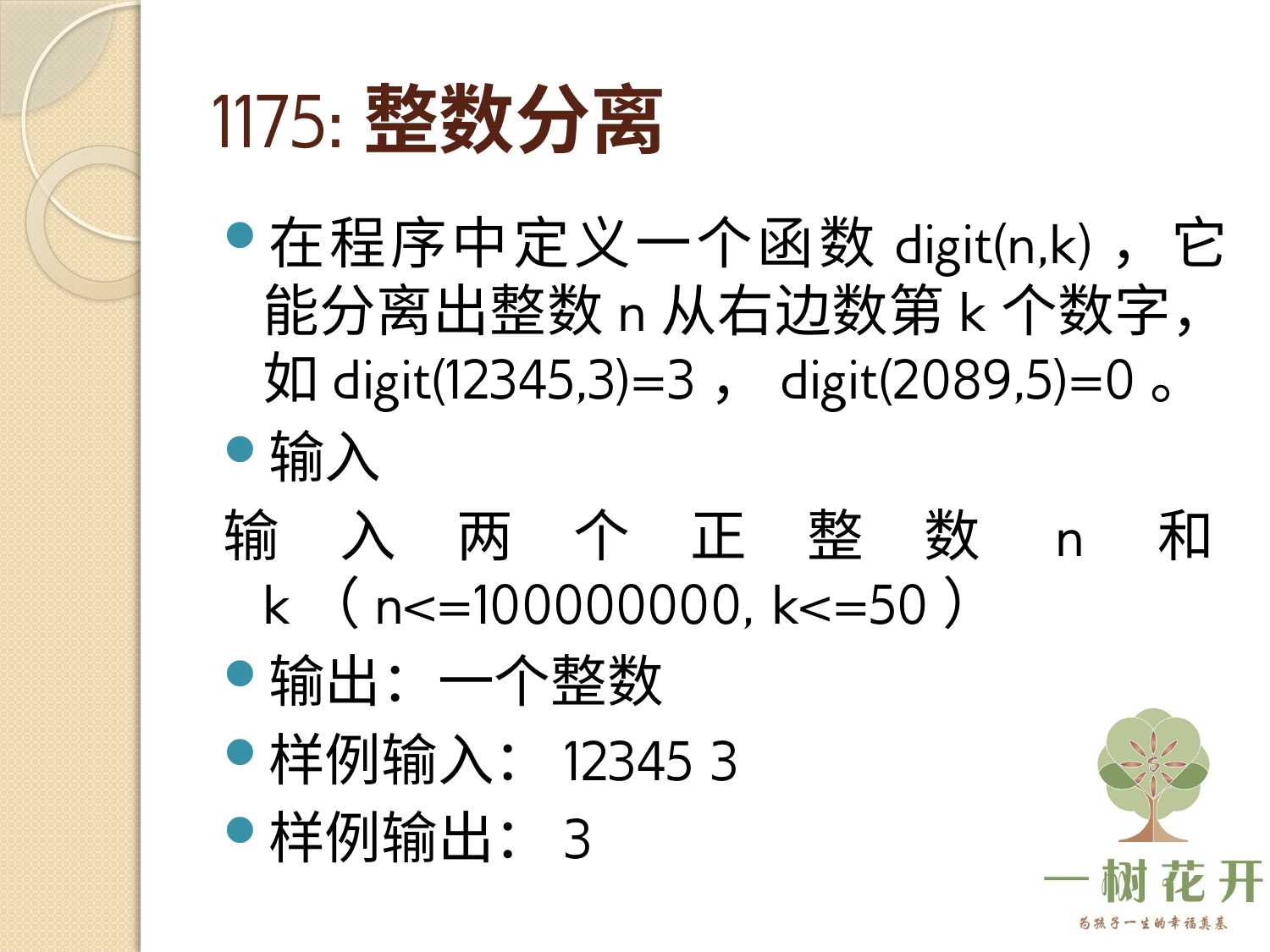

# 1175:整数分离
在程序中定义一个函数digit(n,k)，它能分离出整数n从右边数第k个数字，如digit(12345,3)=3，digit(2089,5)=0。
输入
输入两个正整数n和k（n<=100000000, k<=50）
输出：一个整数
样例输入：12345 3
样例输出：3